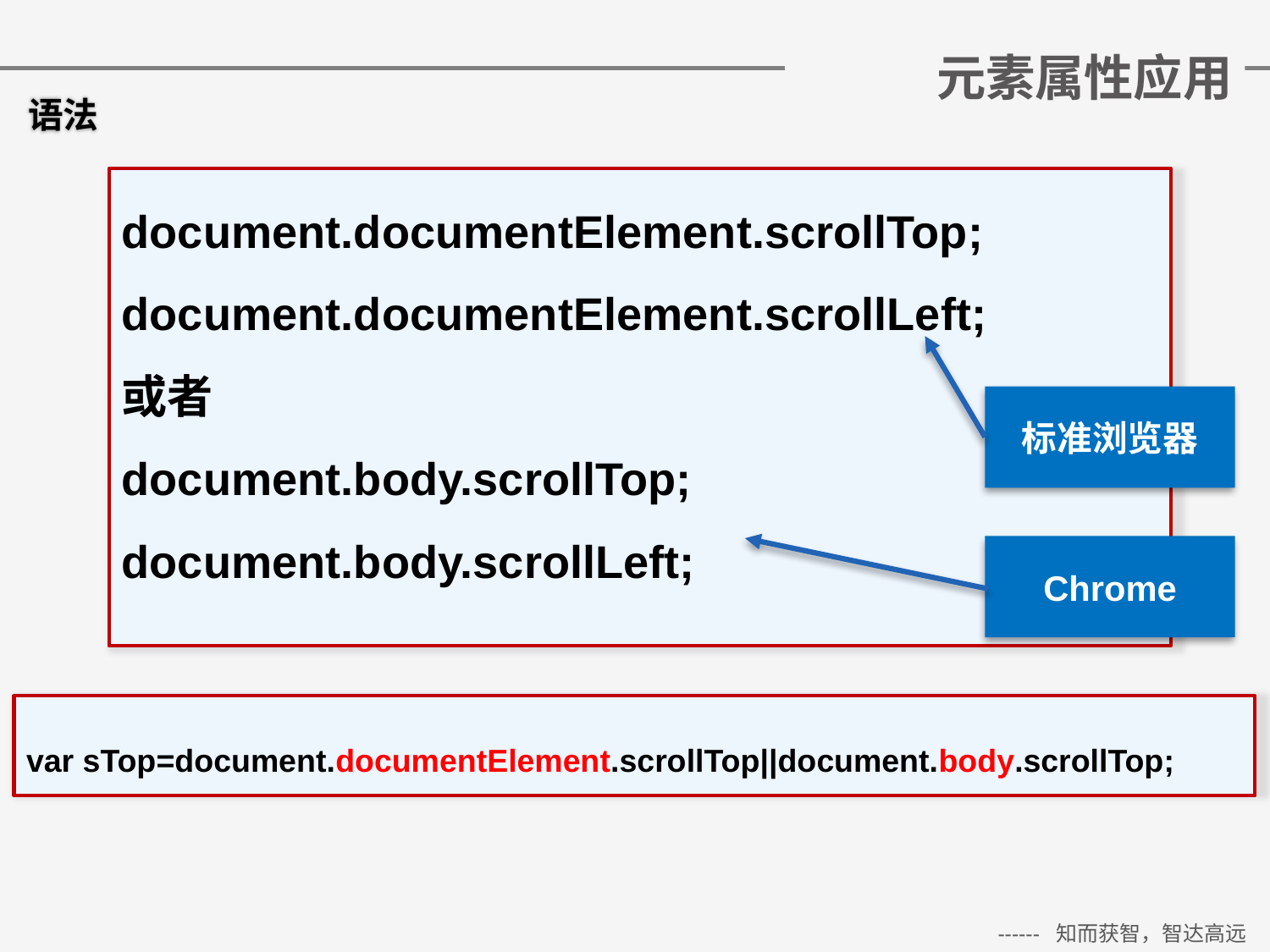

# 元素属性应用
语法
document.documentElement.scrollTop;
document.documentElement.scrollLeft;
或者
document.body.scrollTop;
document.body.scrollLeft;
标准浏览器
Chrome
var sTop=document.documentElement.scrollTop||document.body.scrollTop;